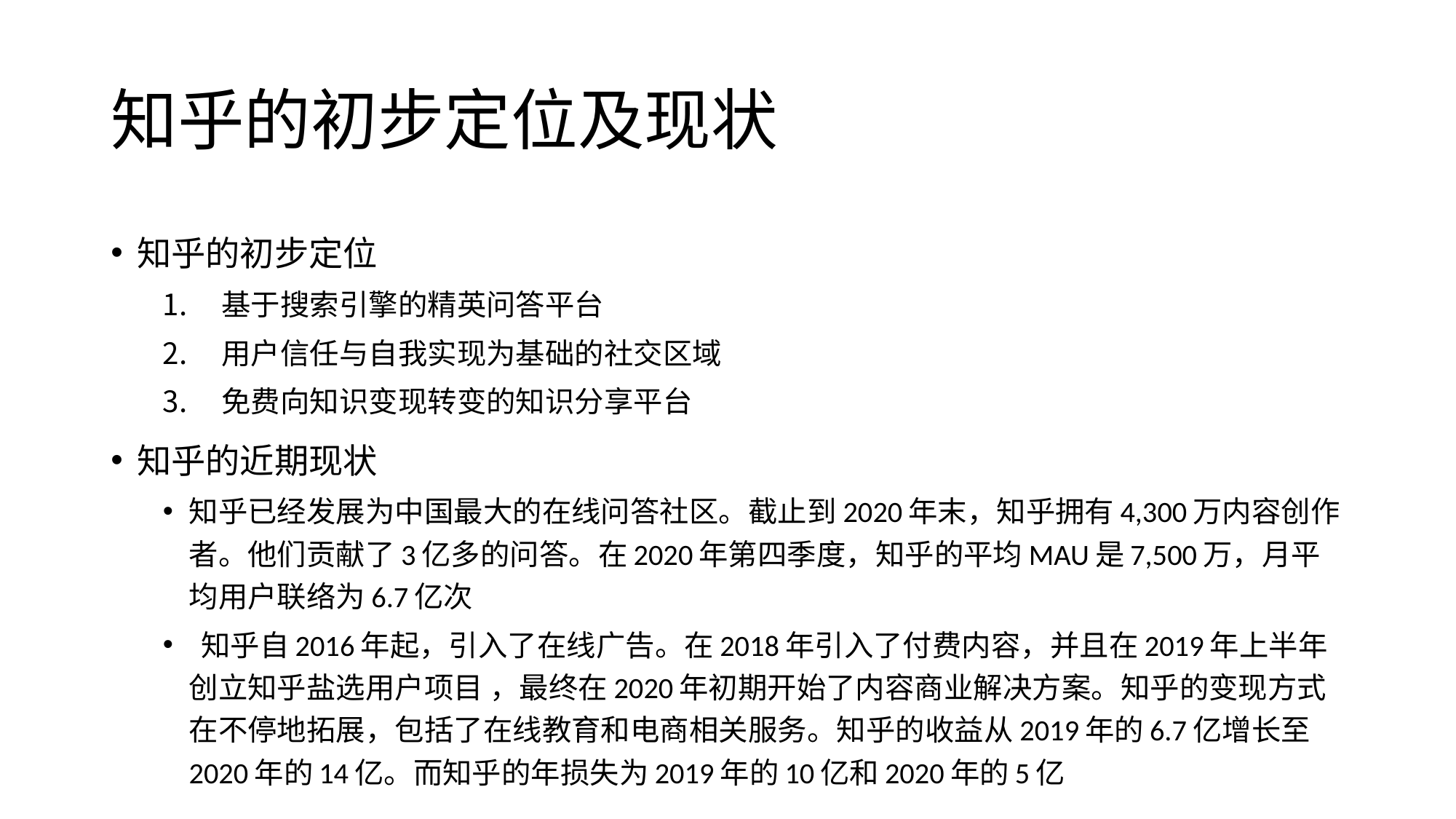

# 知乎的初步定位及现状
知乎的初步定位
基于搜索引擎的精英问答平台
用户信任与自我实现为基础的社交区域
免费向知识变现转变的知识分享平台
知乎的近期现状
知乎已经发展为中国最大的在线问答社区。截止到2020年末，知乎拥有4,300万内容创作者。他们贡献了3亿多的问答。在2020年第四季度，知乎的平均MAU是7,500万，月平均用户联络为6.7亿次
 知乎自2016年起，引入了在线广告。在2018年引入了付费内容，并且在2019年上半年创立知乎盐选用户项目 ，最终在2020年初期开始了内容商业解决方案。知乎的变现方式在不停地拓展，包括了在线教育和电商相关服务。知乎的收益从2019年的6.7亿增长至2020年的14亿。而知乎的年损失为2019年的10亿和2020年的5亿